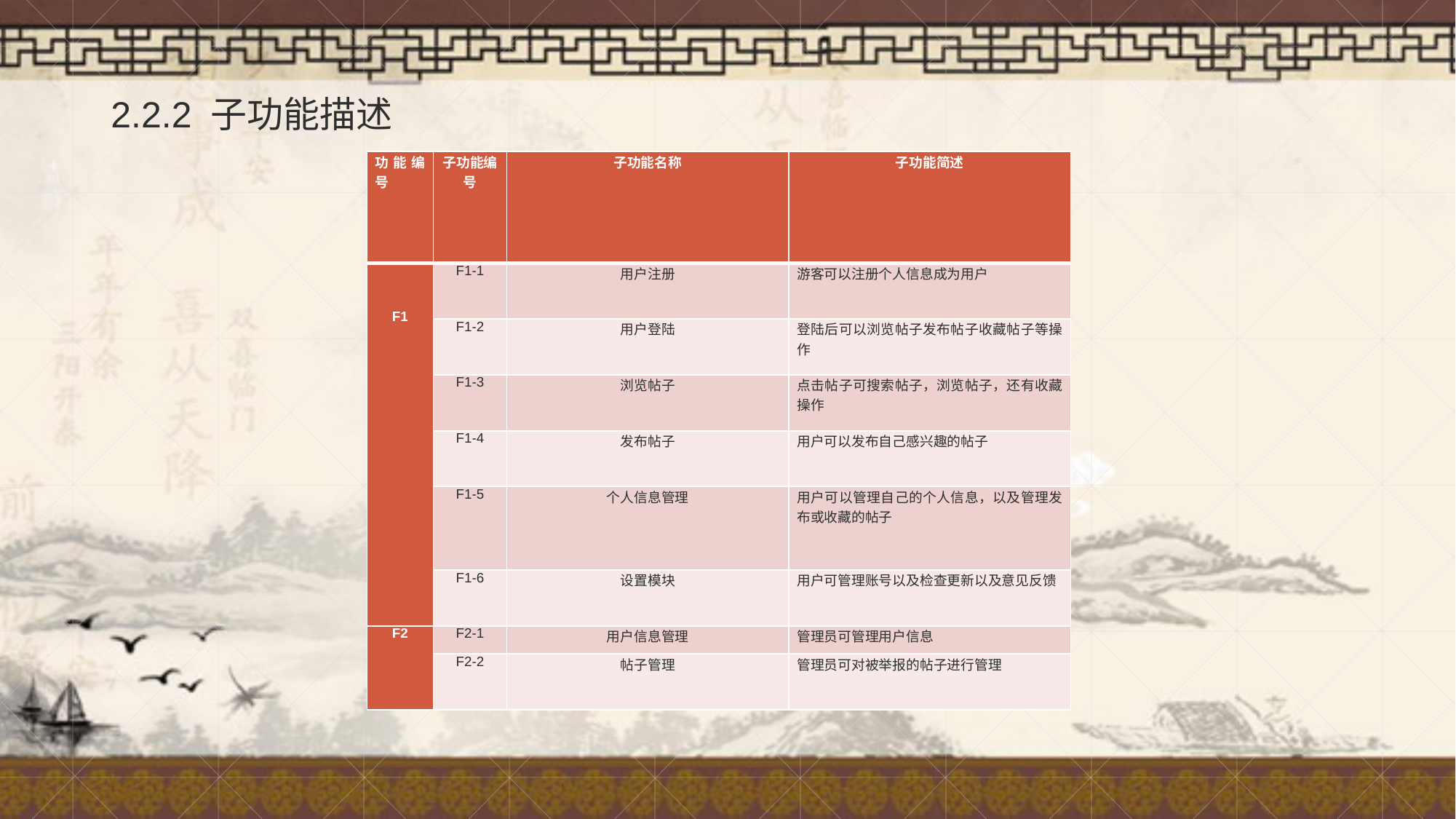

2.2.2 子功能描述
| 功能编号 | 子功能编号 | 子功能名称 | 子功能简述 |
| --- | --- | --- | --- |
| F1 | F1-1 | 用户注册 | 游客可以注册个人信息成为用户 |
|  | F1-2 | 用户登陆 | 登陆后可以浏览帖子发布帖子收藏帖子等操作 |
|  | F1-3 | 浏览帖子 | 点击帖子可搜索帖子，浏览帖子，还有收藏操作 |
|  | F1-4 | 发布帖子 | 用户可以发布自己感兴趣的帖子 |
|  | F1-5 | 个人信息管理 | 用户可以管理自己的个人信息，以及管理发布或收藏的帖子 |
|  | F1-6 | 设置模块 | 用户可管理账号以及检查更新以及意见反馈 |
| F2 | F2-1 | 用户信息管理 | 管理员可管理用户信息 |
|  | F2-2 | 帖子管理 | 管理员可对被举报的帖子进行管理 |